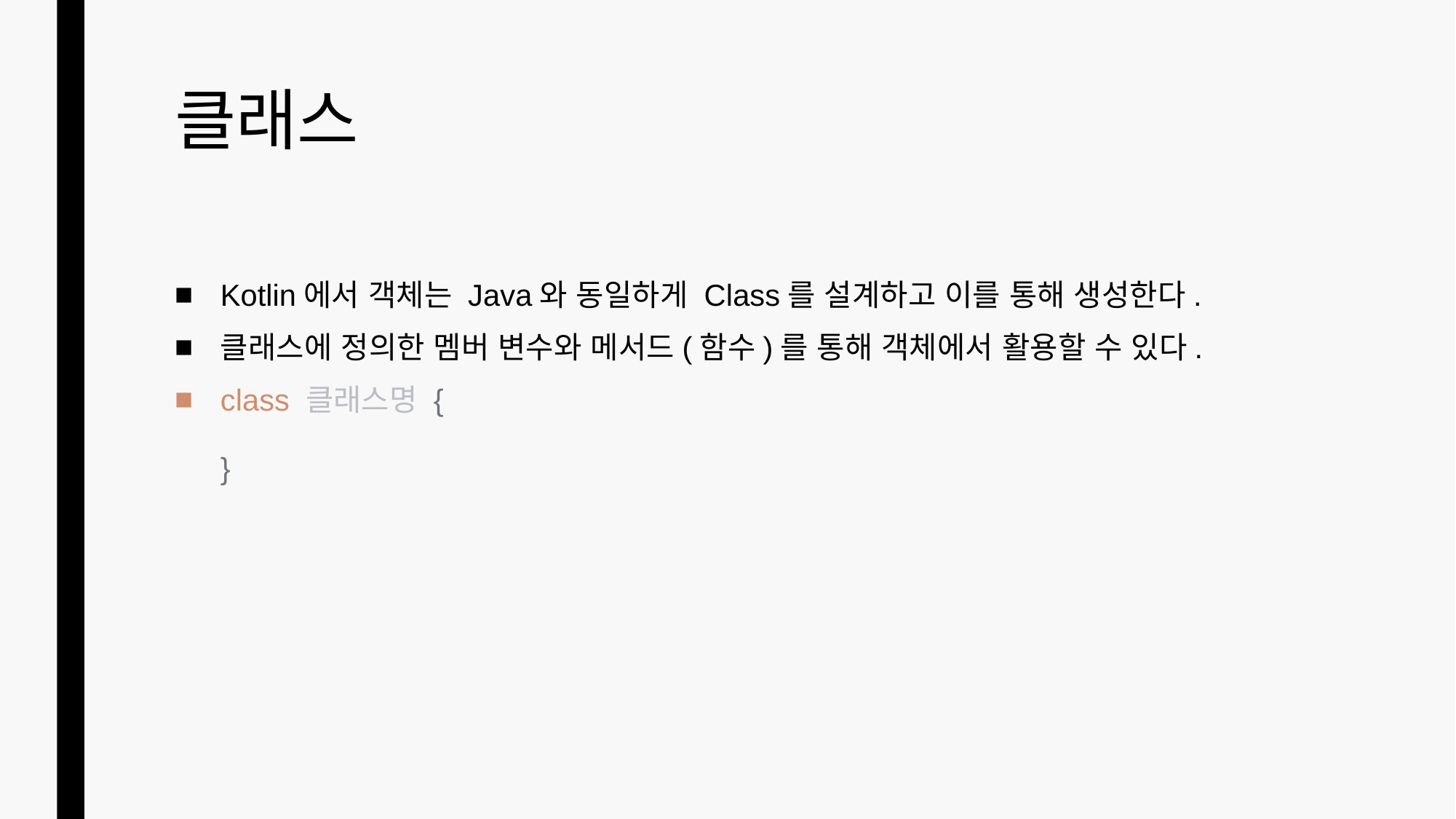

# 클래스
Kotlin에서 객체는 Java와 동일하게 Class를 설계하고 이를 통해 생성한다.
클래스에 정의한 멤버 변수와 메서드(함수)를 통해 객체에서 활용할 수 있다.
class 클래스명 {
}